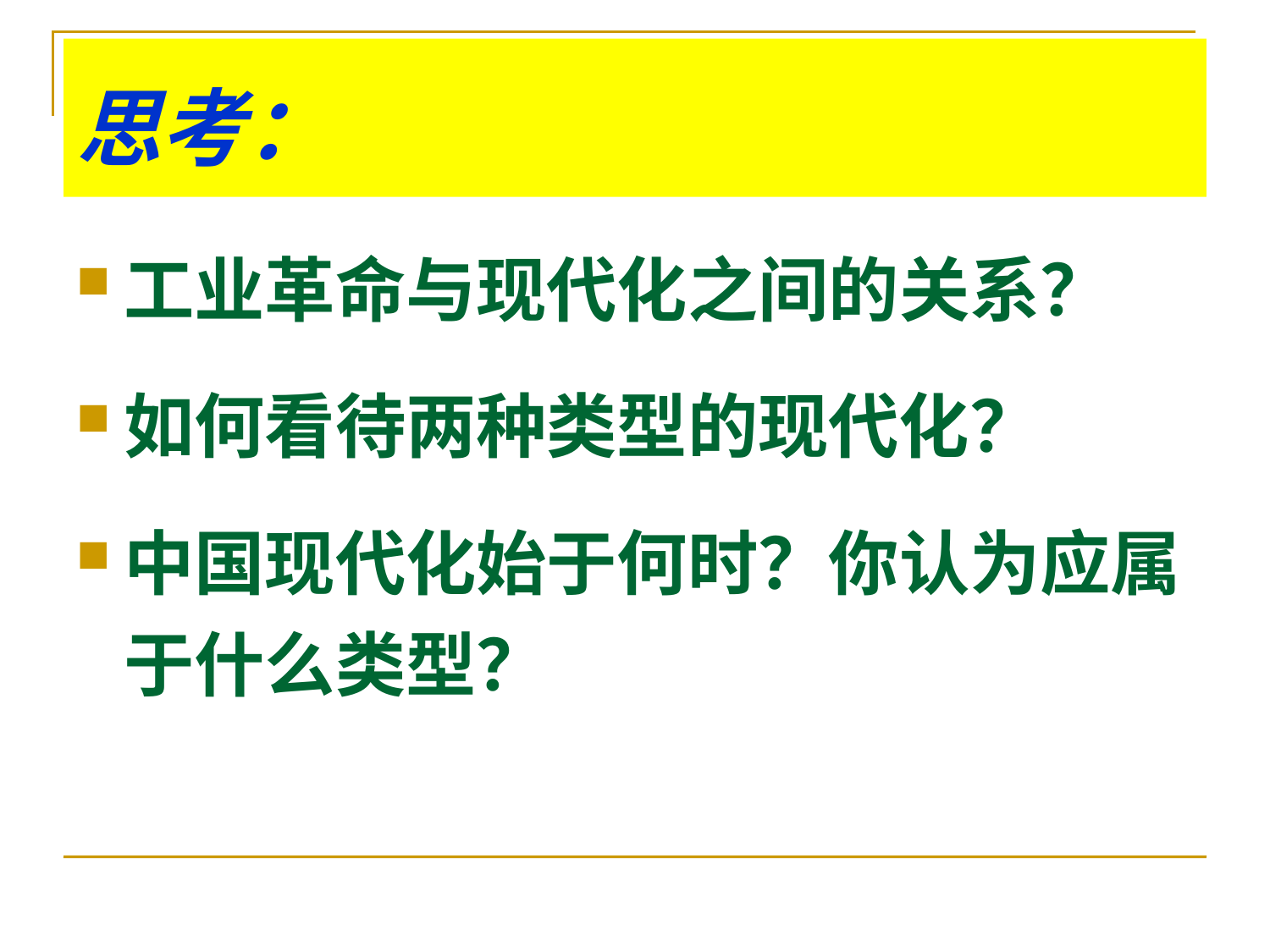

# 思考：
工业革命与现代化之间的关系？
如何看待两种类型的现代化？
中国现代化始于何时？你认为应属于什么类型？
59